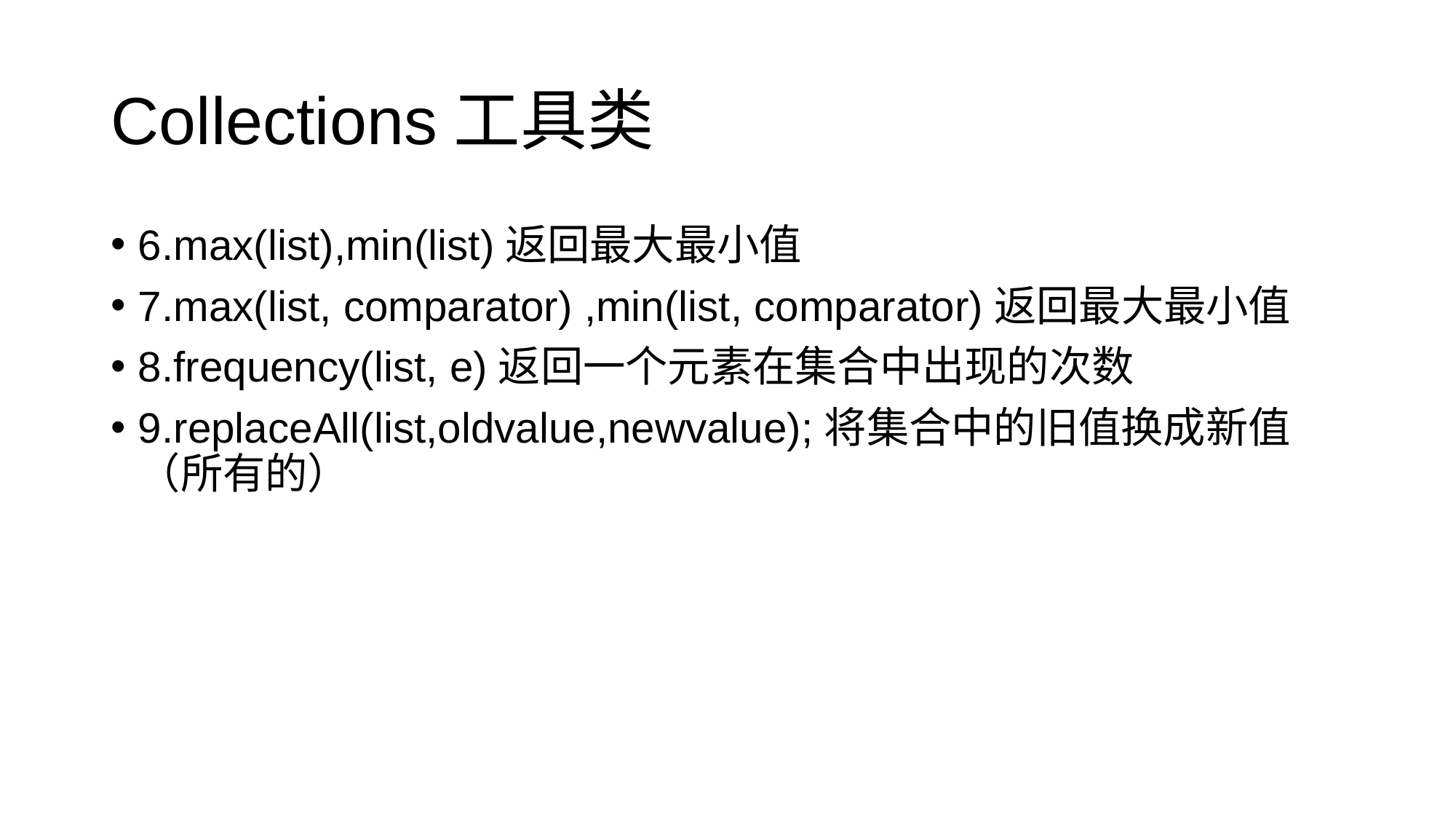

# Collections工具类
6.max(list),min(list)返回最大最小值
7.max(list, comparator) ,min(list, comparator)返回最大最小值
8.frequency(list, e)返回一个元素在集合中出现的次数
9.replaceAll(list,oldvalue,newvalue);将集合中的旧值换成新值（所有的）